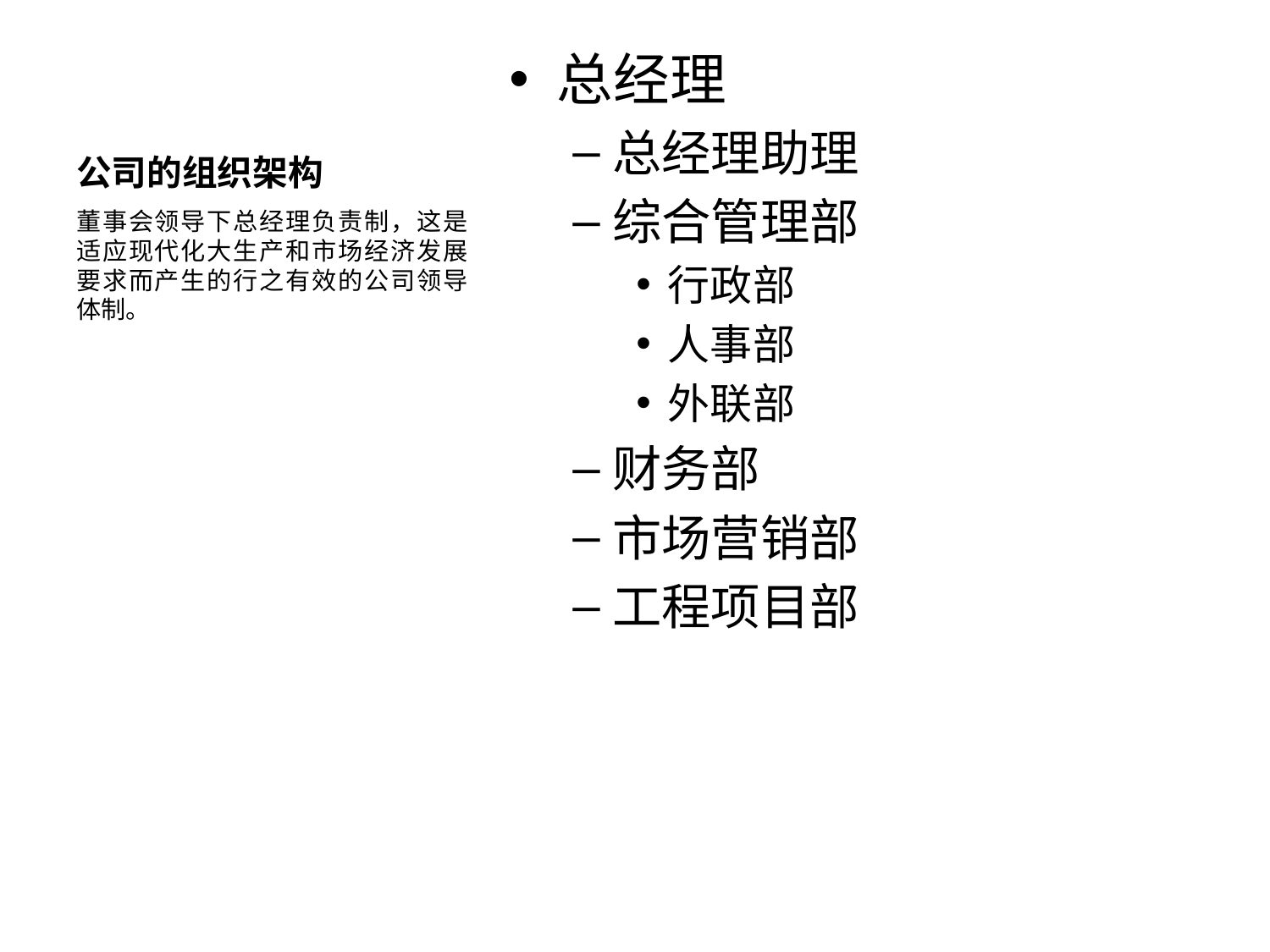

# 公司的组织架构
总经理
总经理助理
综合管理部
行政部
人事部
外联部
财务部
市场营销部
工程项目部
董事会领导下总经理负责制，这是适应现代化大生产和市场经济发展要求而产生的行之有效的公司领导体制。